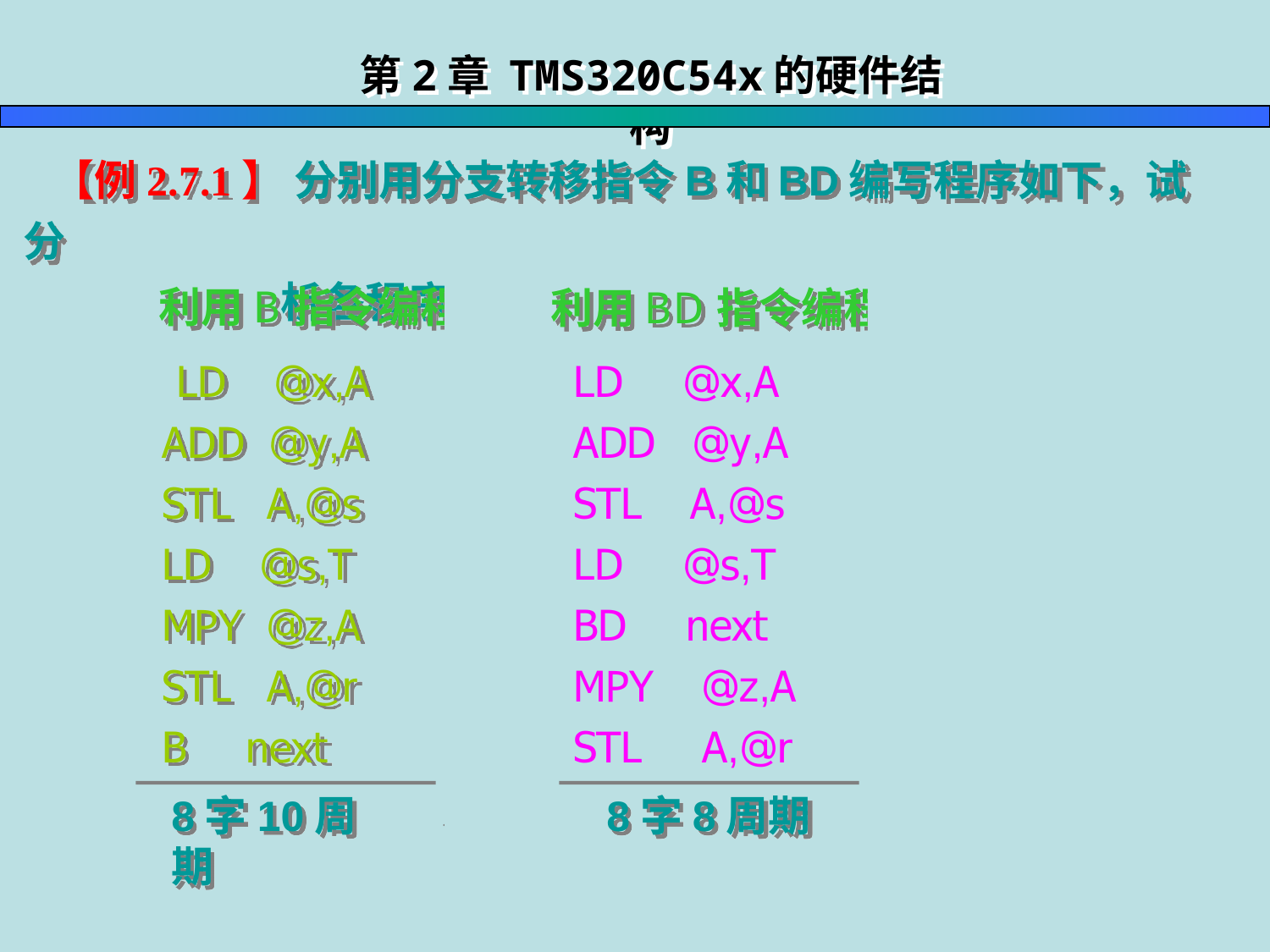

第2章 TMS320C54x的硬件结构

  【例2.7.1】 分别用分支转移指令B和BD编写程序如下，试分
                          析各程序所需要的周期。
 利用B指令编程

 利用BD指令编程
  LD    @x,A
 ADD  @y,A
 STL   A,@s
 LD    @s,T
 MPY  @z,A
 STL   A,@r
 B     next
LD     @x,A
ADD   @y,A
STL    A,@s
LD     @s,T
BD     next
MPY    @z,A
STL     A,@r
;单字单周期
;单字单周期
;单字单周期
;单字单周期
;双字双周期
;单字单周期
;单字单周期
;单字单周期
;单字单周期
;单字单周期
;单字单周期
;单字单周期
;单字单周期
;双字四周期

4
周
期
6周期
2周期
2
周
期

—— 4周期

8字10周期

 8字8周期

143